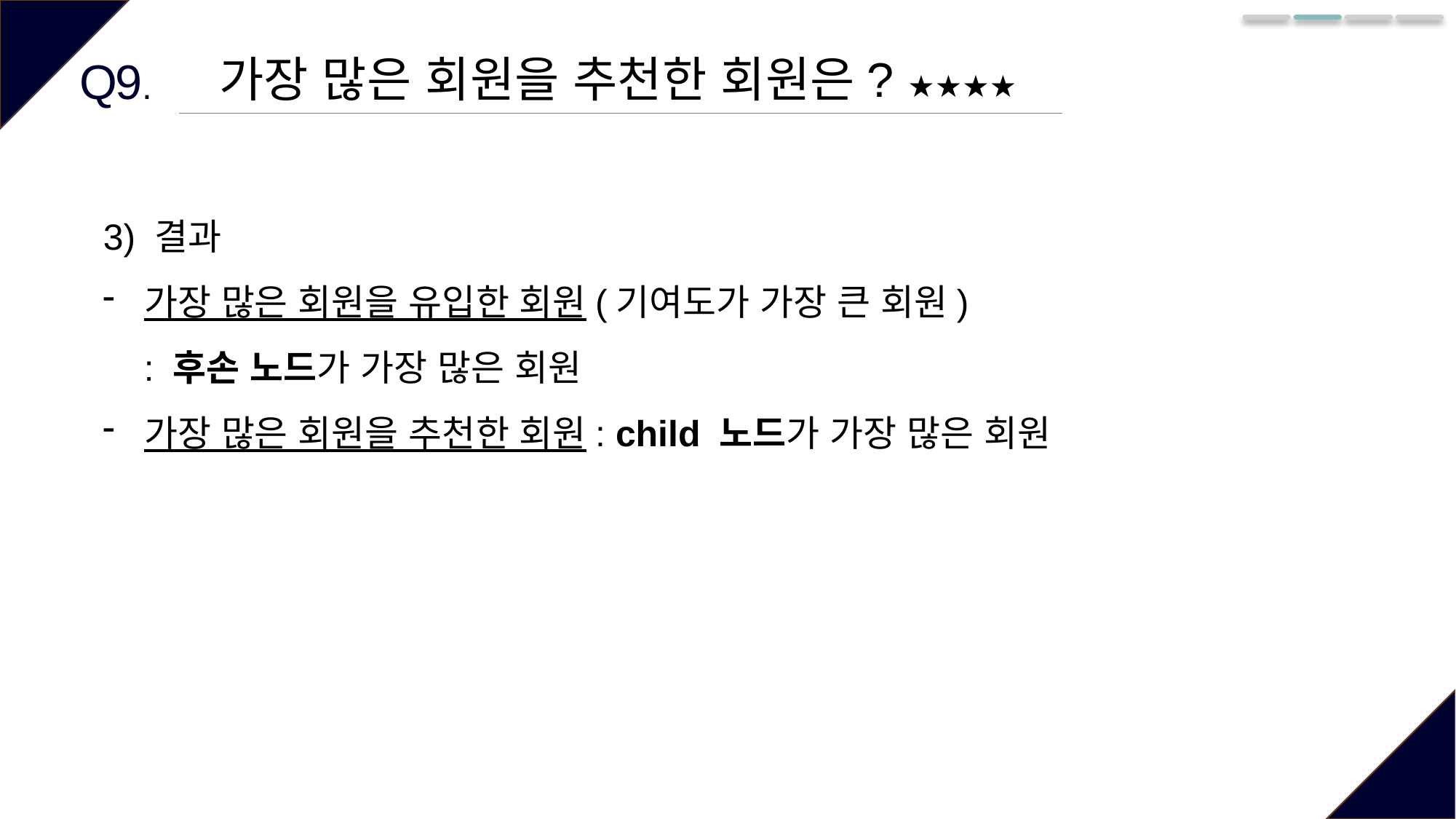

가장 많은 회원을 추천한 회원은? ★★★★

Q9.
3) 결과
가장 많은 회원을 유입한 회원(기여도가 가장 큰 회원)
    : 후손 노드가 가장 많은 회원
가장 많은 회원을 추천한 회원: child 노드가 가장 많은 회원